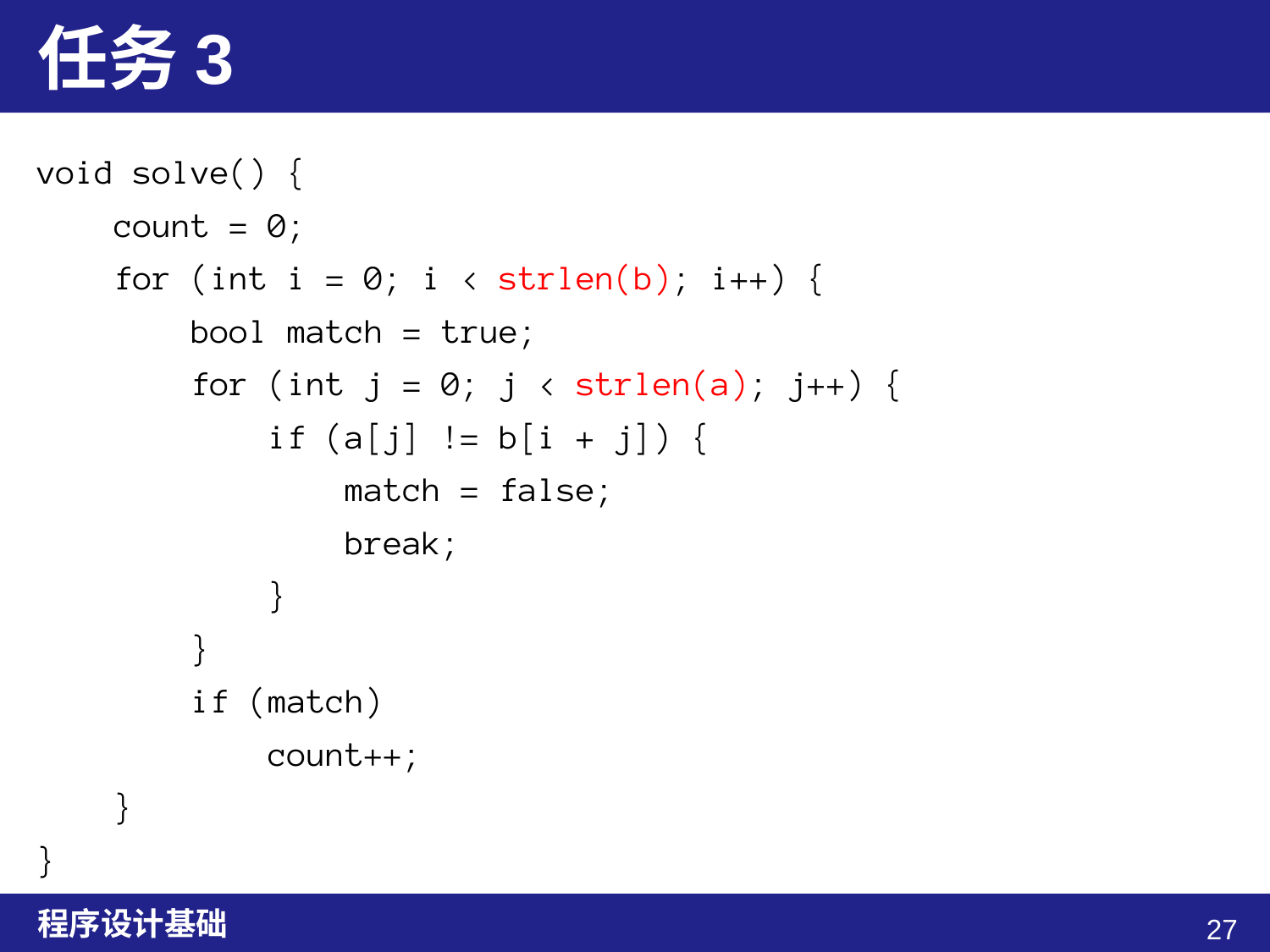

# 任务3
void solve() {
    count = 0;
    for (int i = 0; i < strlen(b); i++) {
        bool match = true;
        for (int j = 0; j < strlen(a); j++) {
            if (a[j] != b[i + j]) {
                match = false;
                break;
            }
        }
        if (match)
            count++;
    }
}